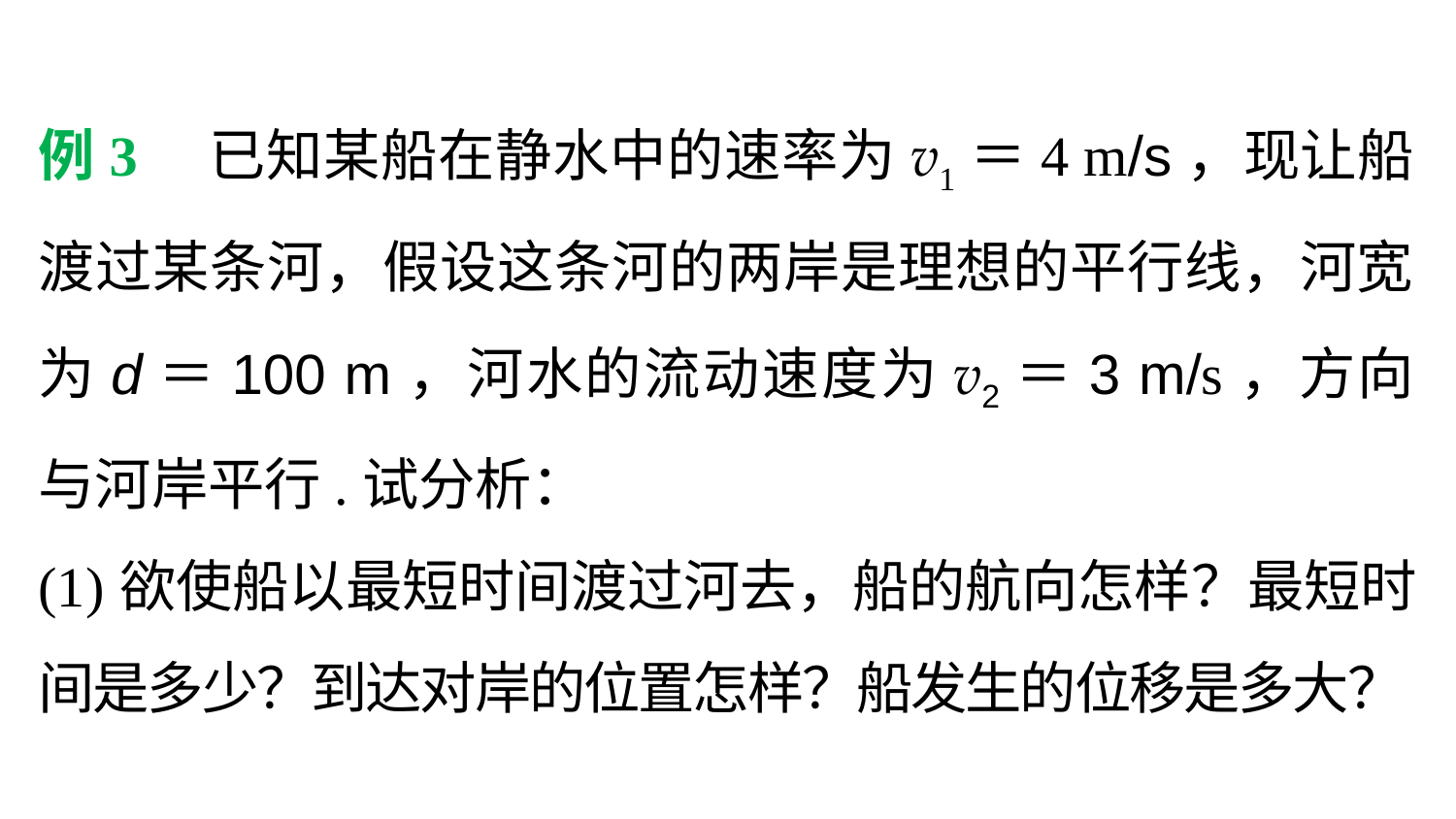

例3　已知某船在静水中的速率为v1＝4 m/s，现让船渡过某条河，假设这条河的两岸是理想的平行线，河宽为d＝100 m，河水的流动速度为v2＝3 m/s，方向与河岸平行.试分析：
(1)欲使船以最短时间渡过河去，船的航向怎样？最短时间是多少？到达对岸的位置怎样？船发生的位移是多大？